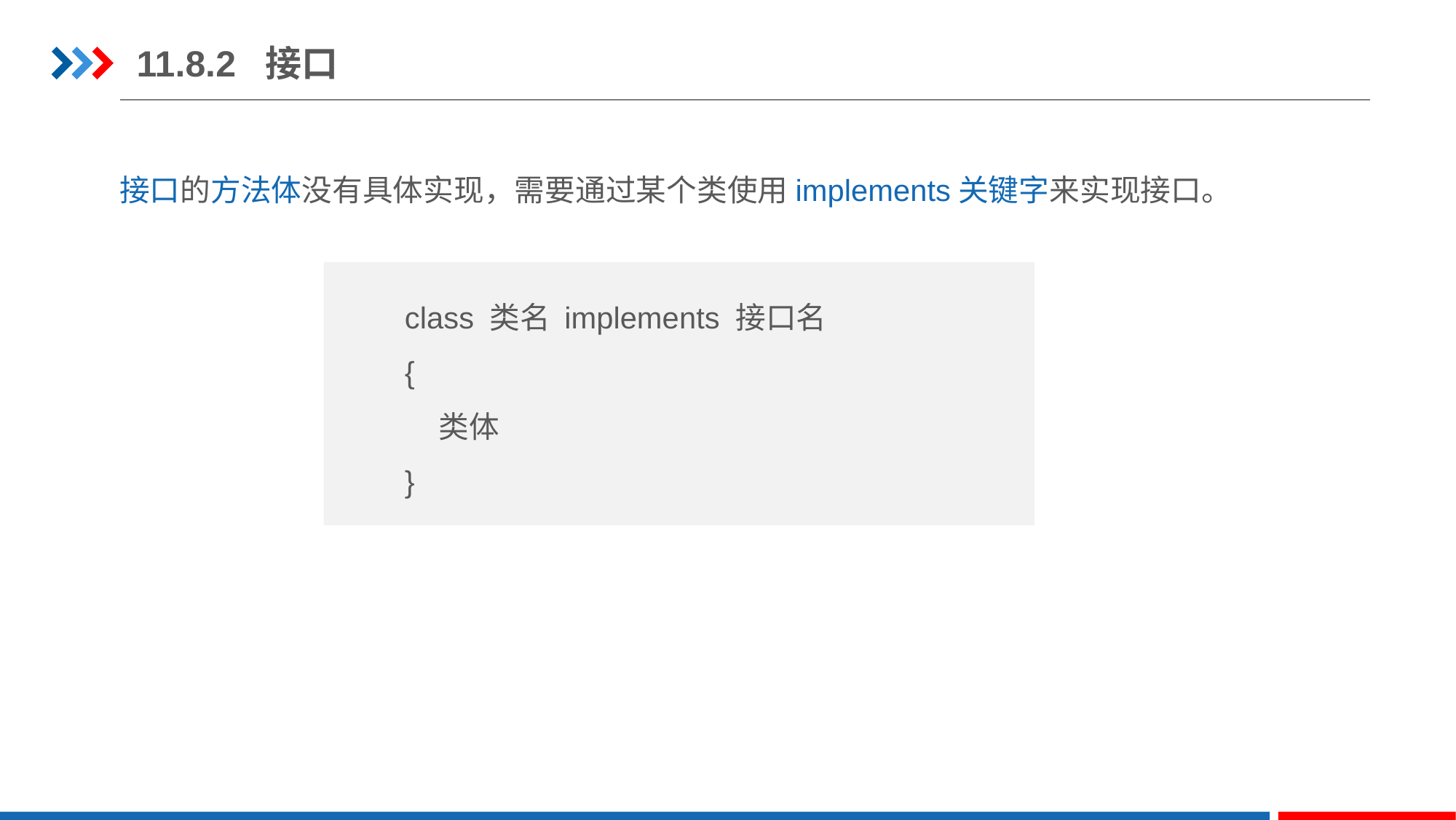

11.8.2  接口
接口的方法体没有具体实现，需要通过某个类使用implements关键字来实现接口。

class 类名 implements 接口名
{
    类体
}